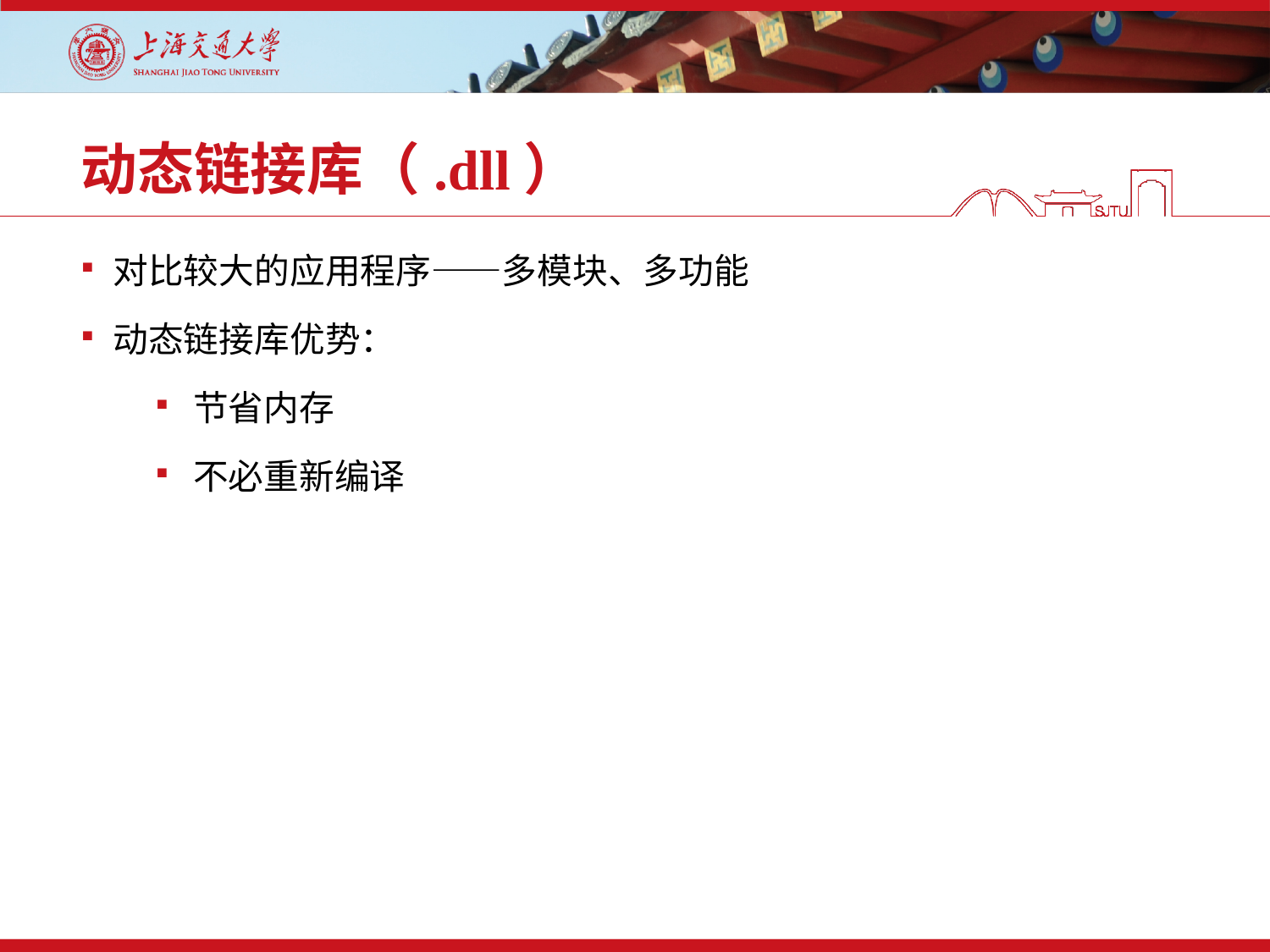

# 动态链接库（.dll）
对比较大的应用程序——多模块、多功能
动态链接库优势：
节省内存
不必重新编译